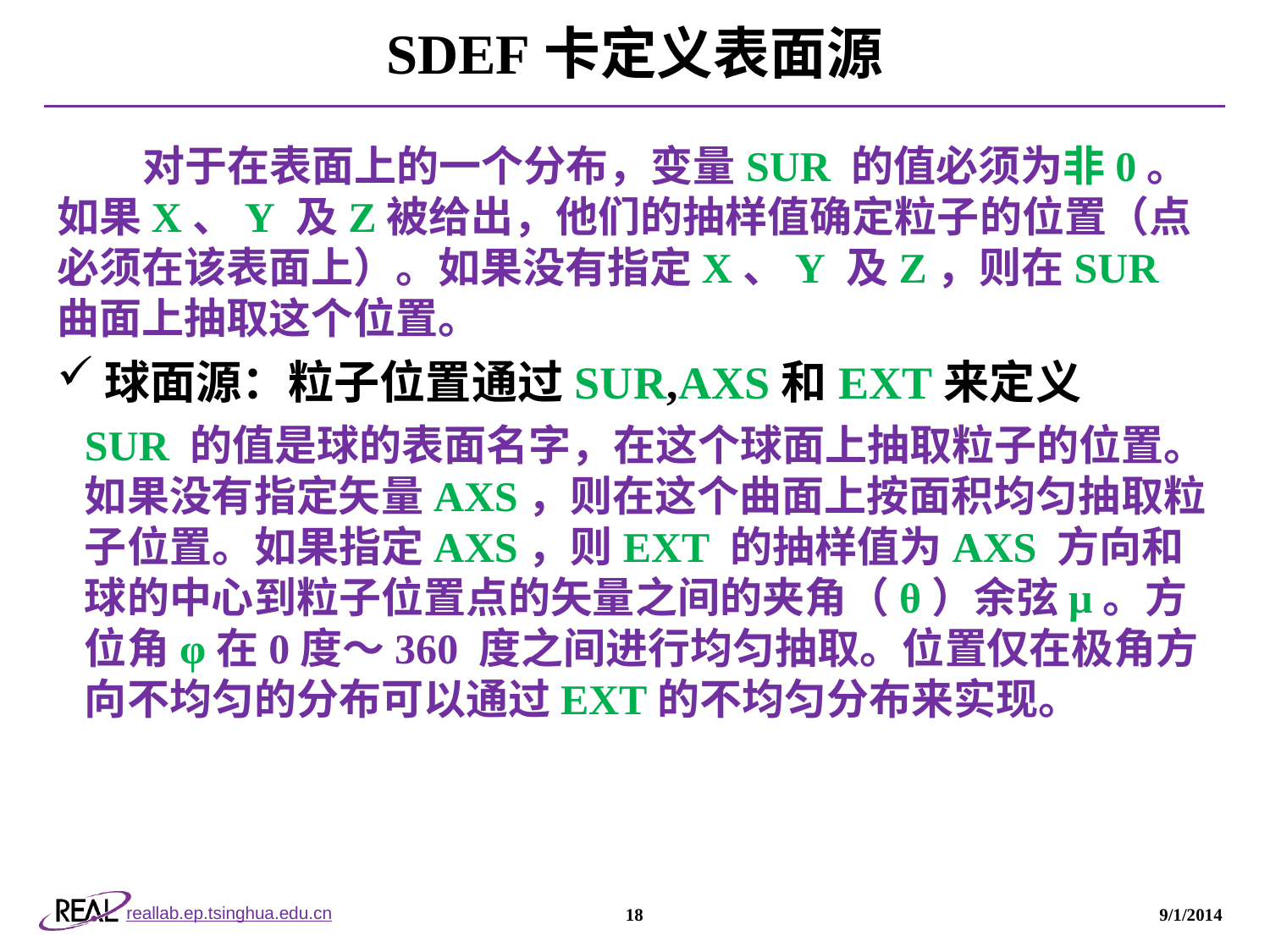

# SDEF卡定义表面源
        对于在表面上的一个分布，变量SUR 的值必须为非0。如果X、Y 及Z被给出，他们的抽样值确定粒子的位置（点必须在该表面上）。如果没有指定X、Y 及Z，则在SUR 曲面上抽取这个位置。
球面源：粒子位置通过SUR,AXS和EXT来定义
SUR 的值是球的表面名字，在这个球面上抽取粒子的位置。如果没有指定矢量AXS，则在这个曲面上按面积均匀抽取粒子位置。如果指定AXS，则EXT 的抽样值为AXS 方向和球的中心到粒子位置点的矢量之间的夹角（θ）余弦μ。方位角φ在0度～360 度之间进行均匀抽取。位置仅在极角方向不均匀的分布可以通过EXT的不均匀分布来实现。